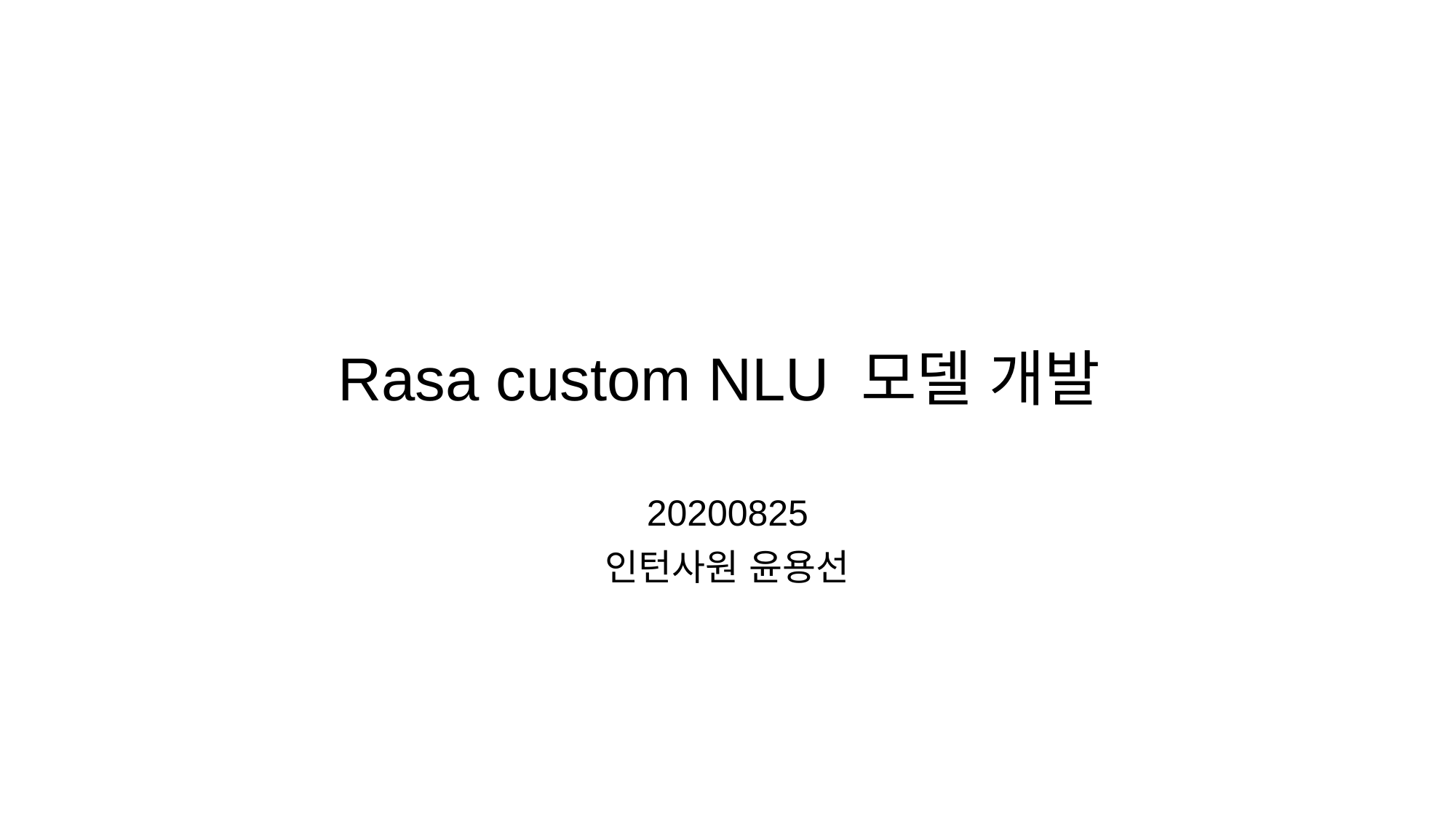

# Rasa custom NLU 모델 개발

20200825
인턴사원 윤용선